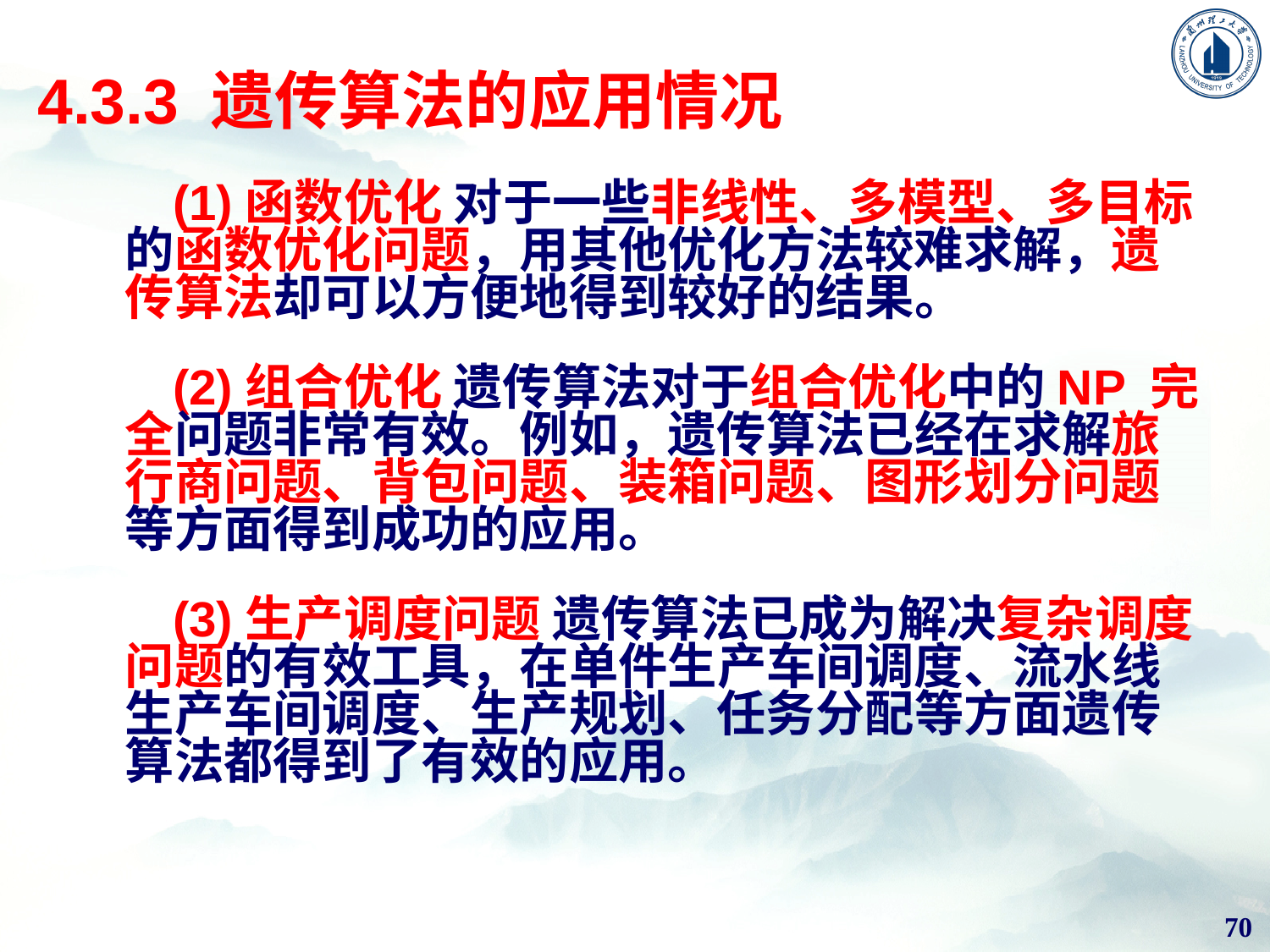

# 4.3.3 遗传算法的应用情况
(1)函数优化 对于一些非线性、多模型、多目标的函数优化问题，用其他优化方法较难求解，遗传算法却可以方便地得到较好的结果。
(2)组合优化 遗传算法对于组合优化中的NP 完全问题非常有效。例如，遗传算法已经在求解旅行商问题、背包问题、装箱问题、图形划分问题等方面得到成功的应用。
(3)生产调度问题 遗传算法已成为解决复杂调度问题的有效工具，在单件生产车间调度、流水线生产车间调度、生产规划、任务分配等方面遗传算法都得到了有效的应用。

70